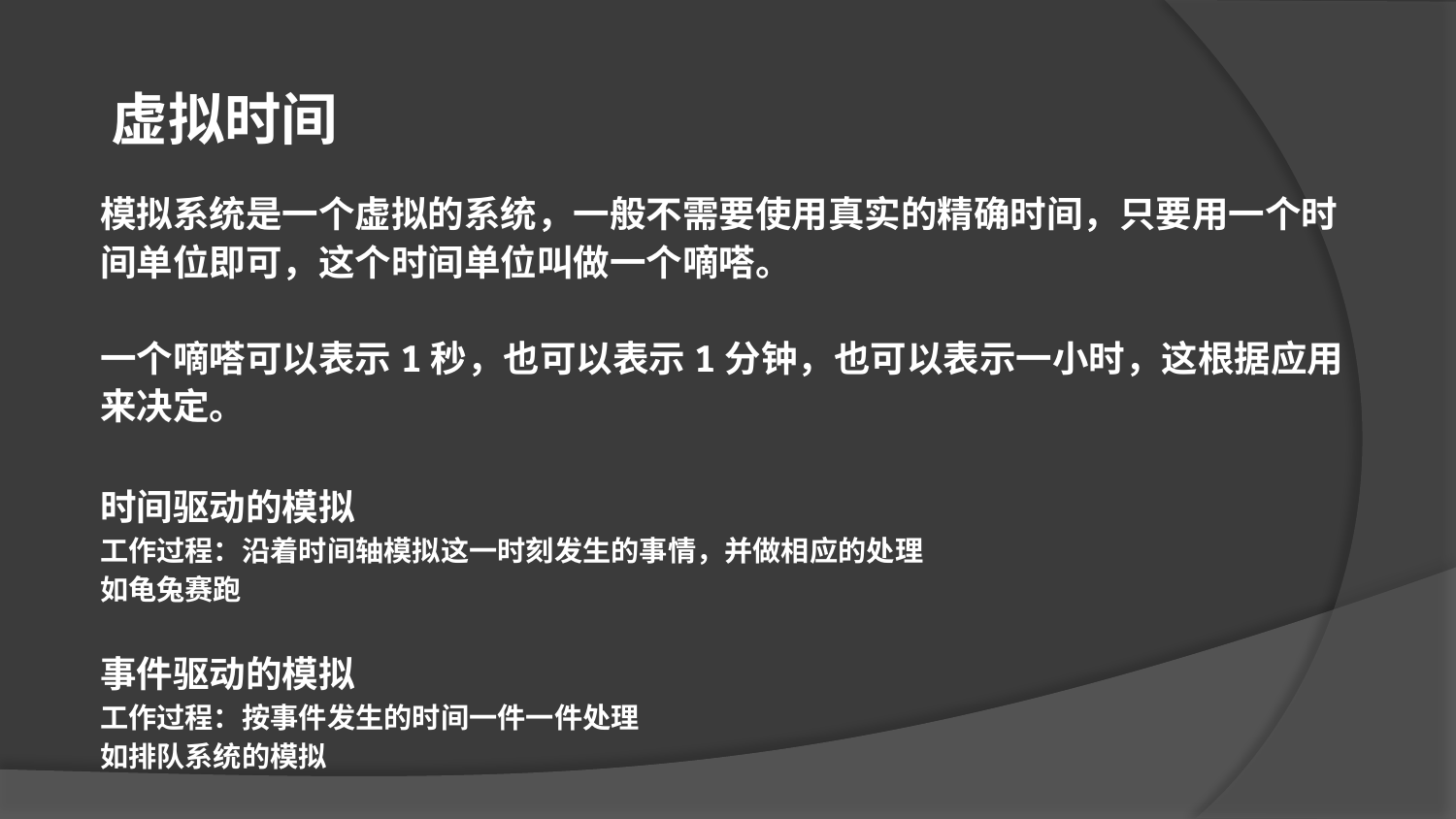

虚拟时间
模拟系统是一个虚拟的系统，一般不需要使用真实的精确时间，只要用一个时间单位即可，这个时间单位叫做一个嘀嗒。

一个嘀嗒可以表示1秒，也可以表示1分钟，也可以表示一小时，这根据应用来决定。

时间驱动的模拟
工作过程：沿着时间轴模拟这一时刻发生的事情，并做相应的处理
如龟兔赛跑

事件驱动的模拟
工作过程：按事件发生的时间一件一件处理
如排队系统的模拟